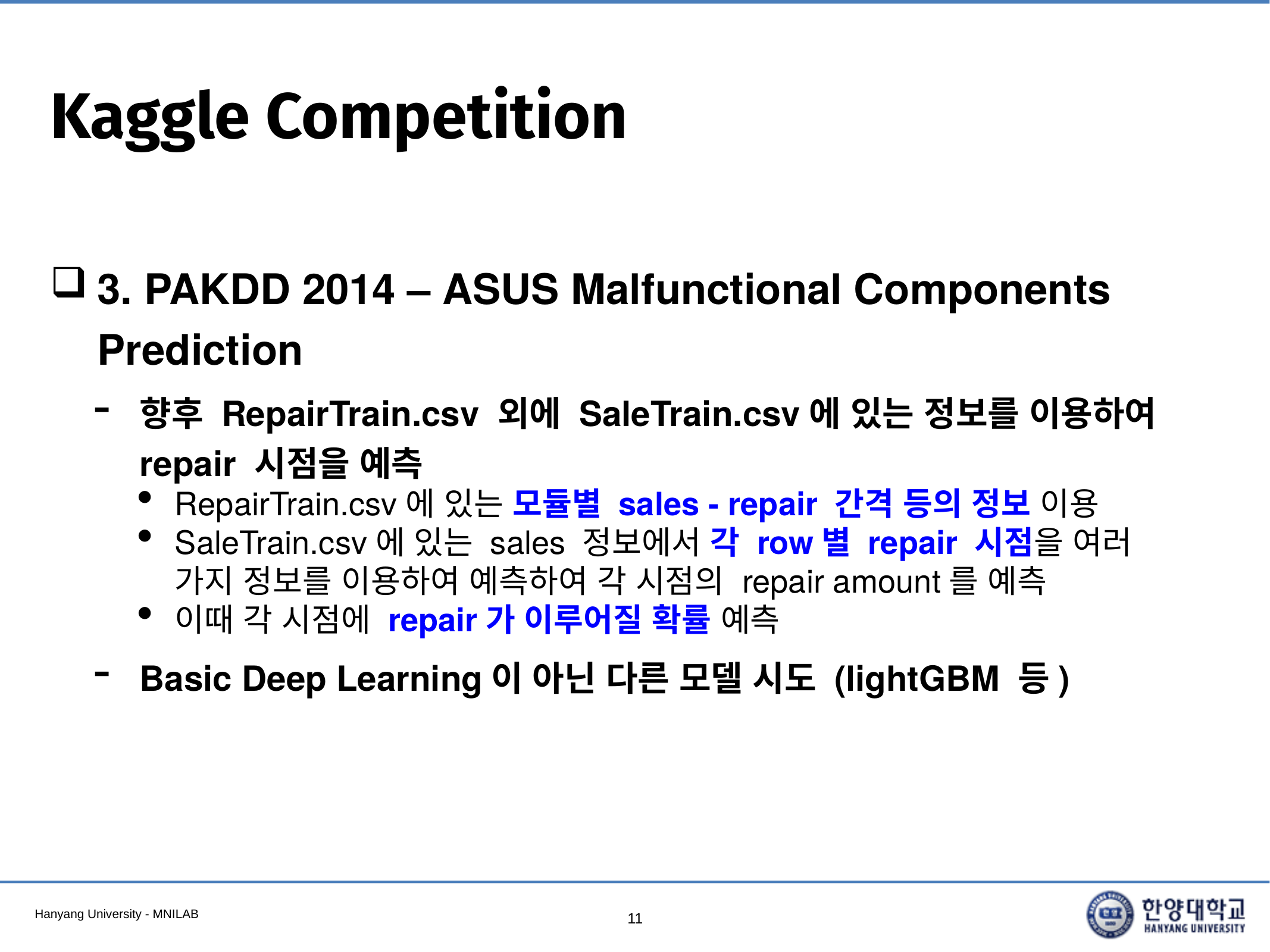

# Kaggle Competition
3. PAKDD 2014 – ASUS Malfunctional Components Prediction
향후 RepairTrain.csv 외에 SaleTrain.csv에 있는 정보를 이용하여 repair 시점을 예측
RepairTrain.csv에 있는 모듈별 sales - repair 간격 등의 정보 이용
SaleTrain.csv에 있는 sales 정보에서 각 row별 repair 시점을 여러 가지 정보를 이용하여 예측하여 각 시점의 repair amount를 예측
이때 각 시점에 repair가 이루어질 확률 예측
Basic Deep Learning이 아닌 다른 모델 시도 (lightGBM 등)
11